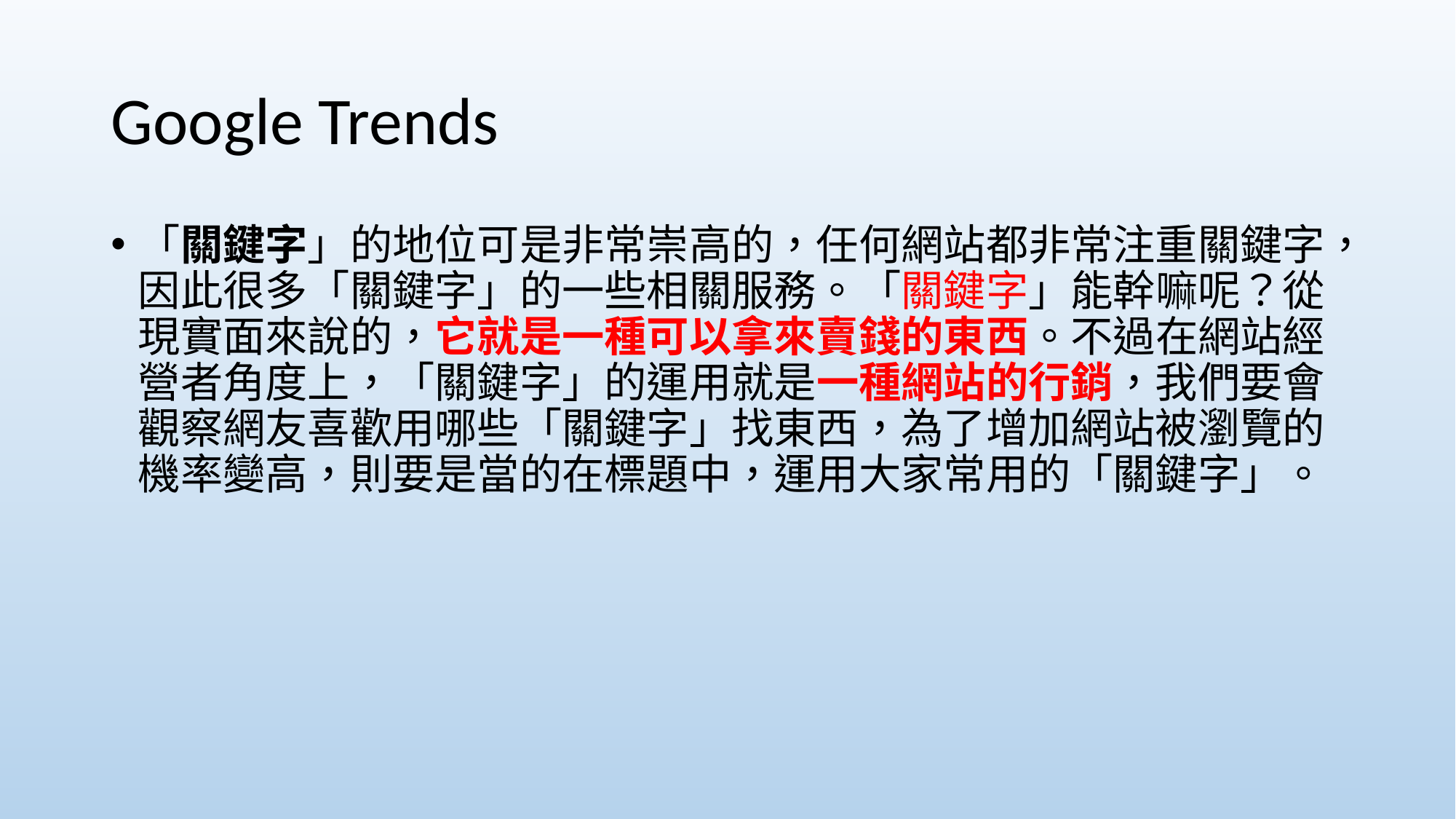

# Google Trends
「關鍵字」的地位可是非常崇高的，任何網站都非常注重關鍵字，因此很多「關鍵字」的一些相關服務。「關鍵字」能幹嘛呢？從現實面來說的，它就是一種可以拿來賣錢的東西。不過在網站經營者角度上，「關鍵字」的運用就是一種網站的行銷，我們要會觀察網友喜歡用哪些「關鍵字」找東西，為了增加網站被瀏覽的機率變高，則要是當的在標題中，運用大家常用的「關鍵字」。